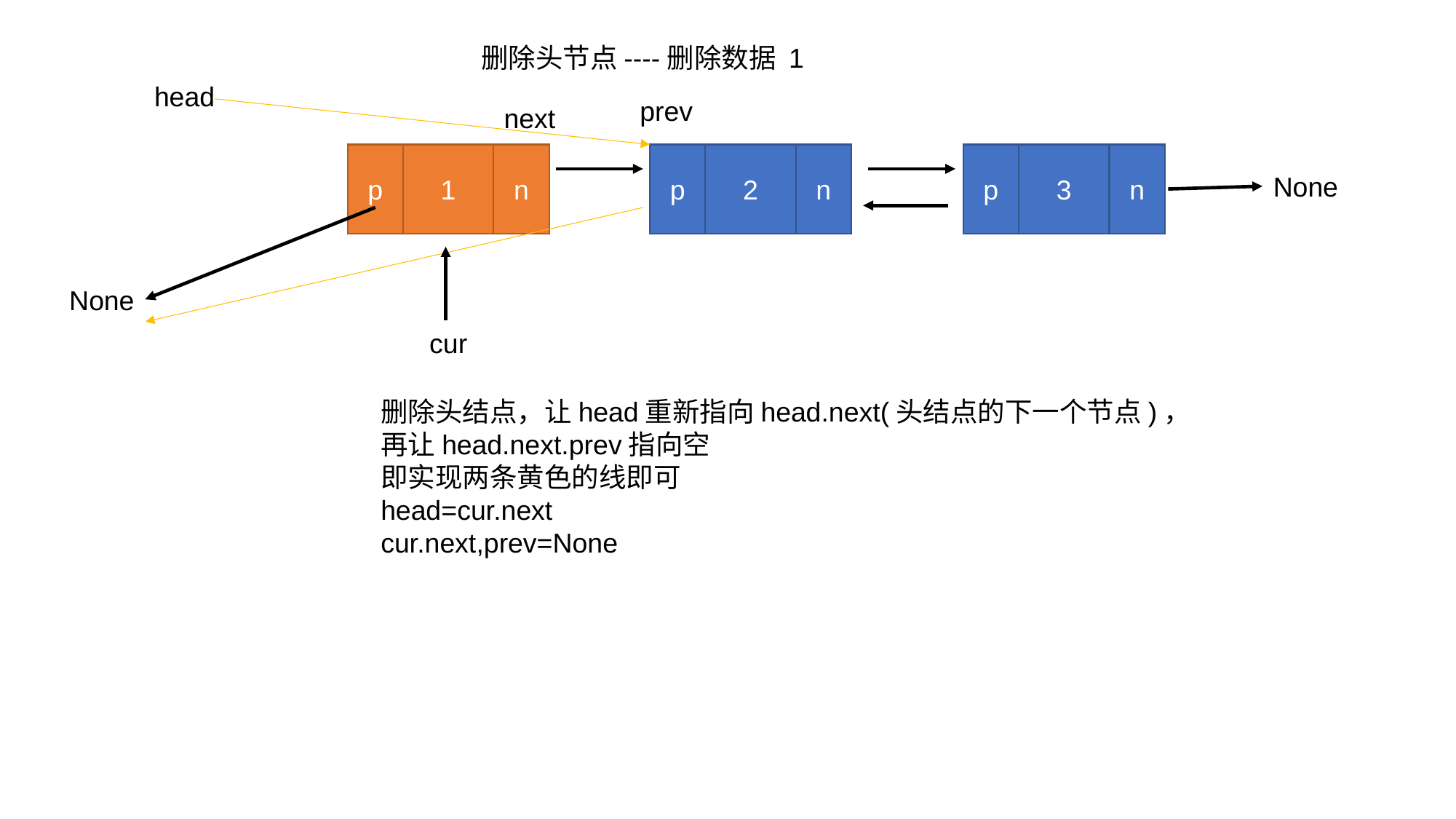

删除头节点----删除数据 1
head
prev
next
n
p
3
n
p
1
n
p
2
None
cur
None
删除头结点，让head重新指向head.next(头结点的下一个节点)，
再让head.next.prev指向空
即实现两条黄色的线即可
head=cur.next
cur.next,prev=None